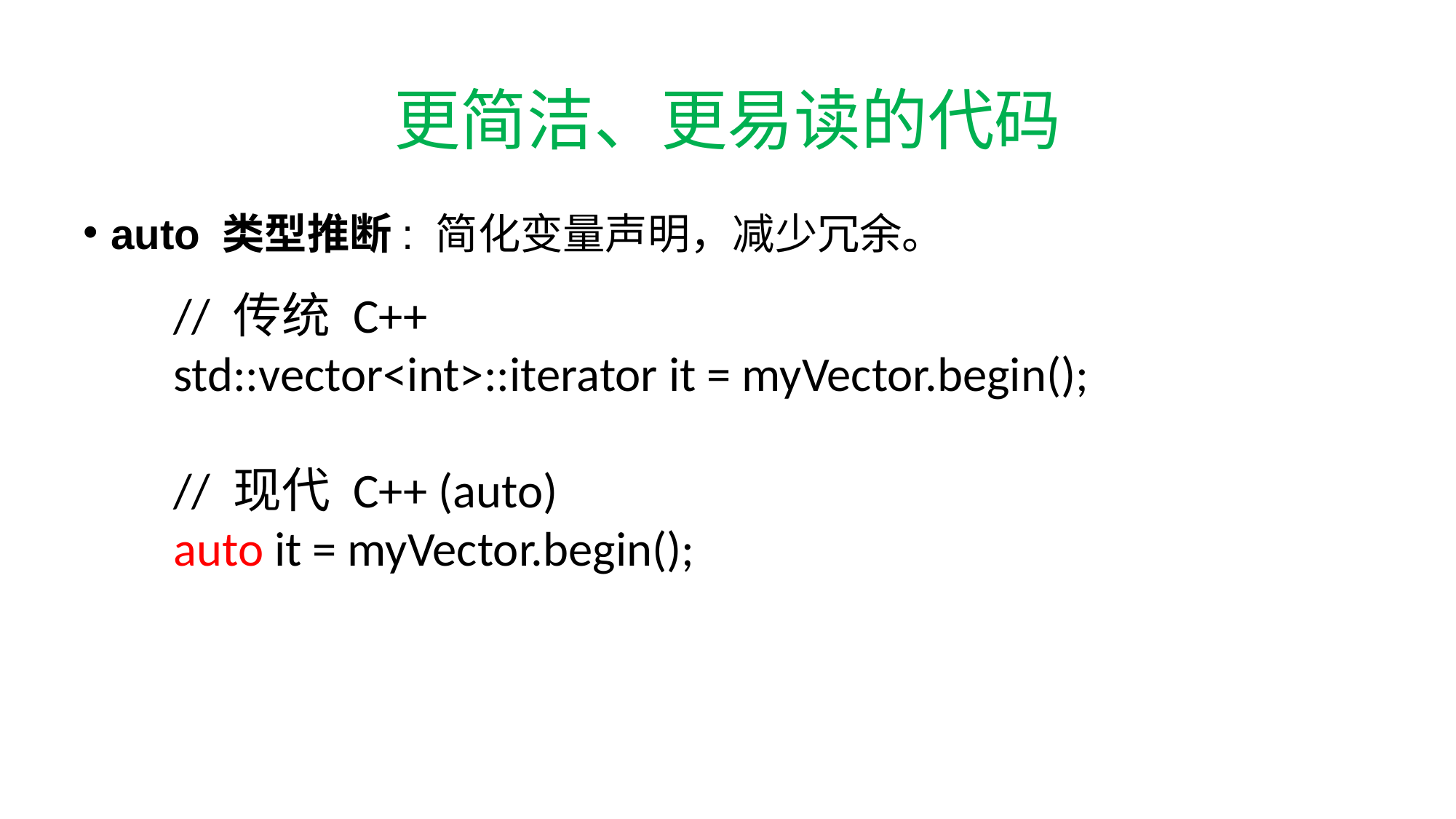

# 更简洁、更易读的代码
auto 类型推断: 简化变量声明，减少冗余。

// 传统 C++
std::vector<int>::iterator it = myVector.begin();

// 现代 C++ (auto)
auto it = myVector.begin();